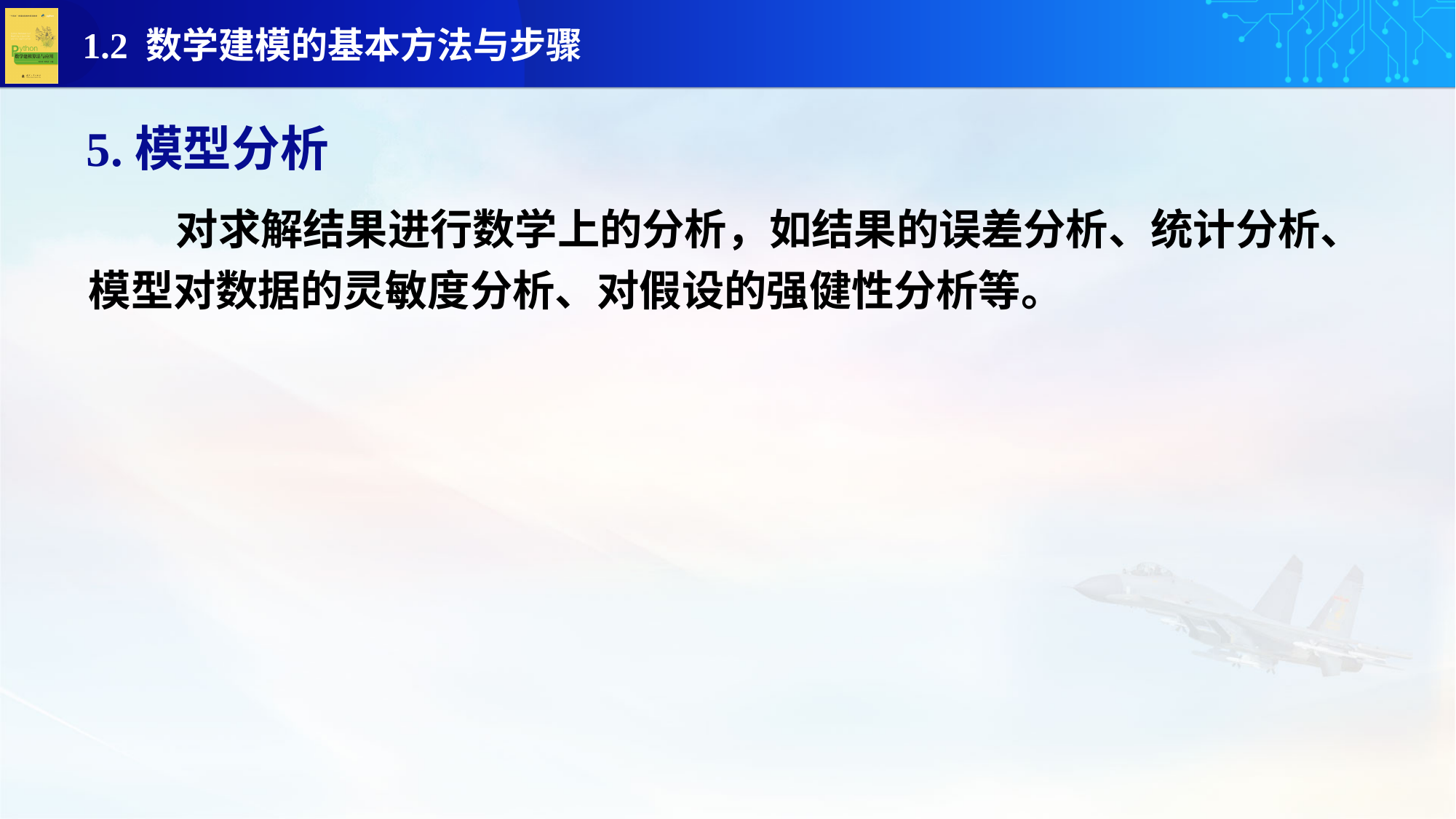

5.模型分析
        对求解结果进行数学上的分析，如结果的误差分析、统计分析、模型对数据的灵敏度分析、对假设的强健性分析等。